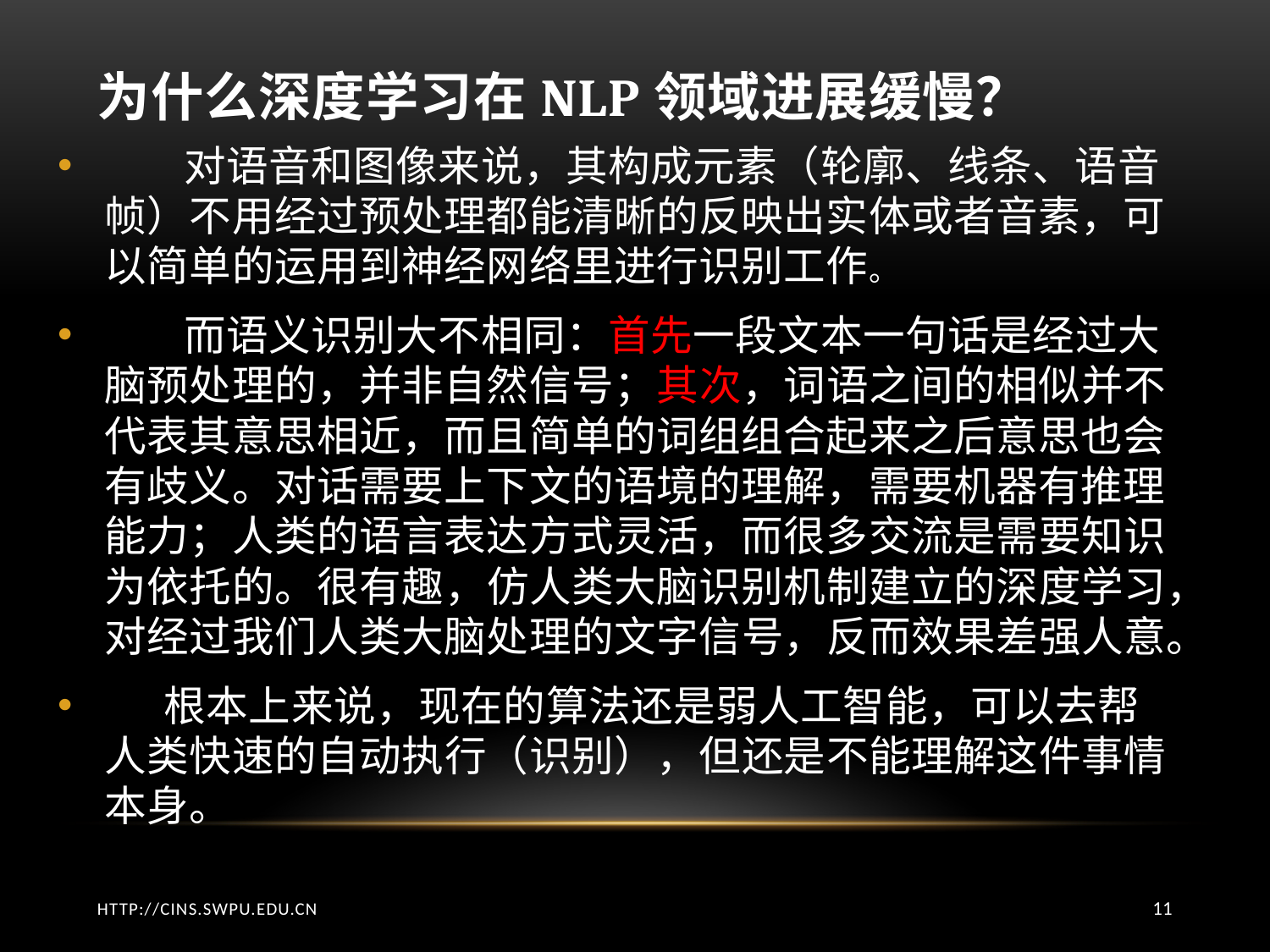

# 为什么深度学习在NLP领域进展缓慢？
       对语音和图像来说，其构成元素（轮廓、线条、语音帧）不用经过预处理都能清晰的反映出实体或者音素，可以简单的运用到神经网络里进行识别工作。
       而语义识别大不相同：首先一段文本一句话是经过大脑预处理的，并非自然信号；其次，词语之间的相似并不代表其意思相近，而且简单的词组组合起来之后意思也会有歧义。对话需要上下文的语境的理解，需要机器有推理能力；人类的语言表达方式灵活，而很多交流是需要知识为依托的。很有趣，仿人类大脑识别机制建立的深度学习，对经过我们人类大脑处理的文字信号，反而效果差强人意。
     根本上来说，现在的算法还是弱人工智能，可以去帮人类快速的自动执行（识别），但还是不能理解这件事情本身。
http://cins.swpu.edu.cn
11